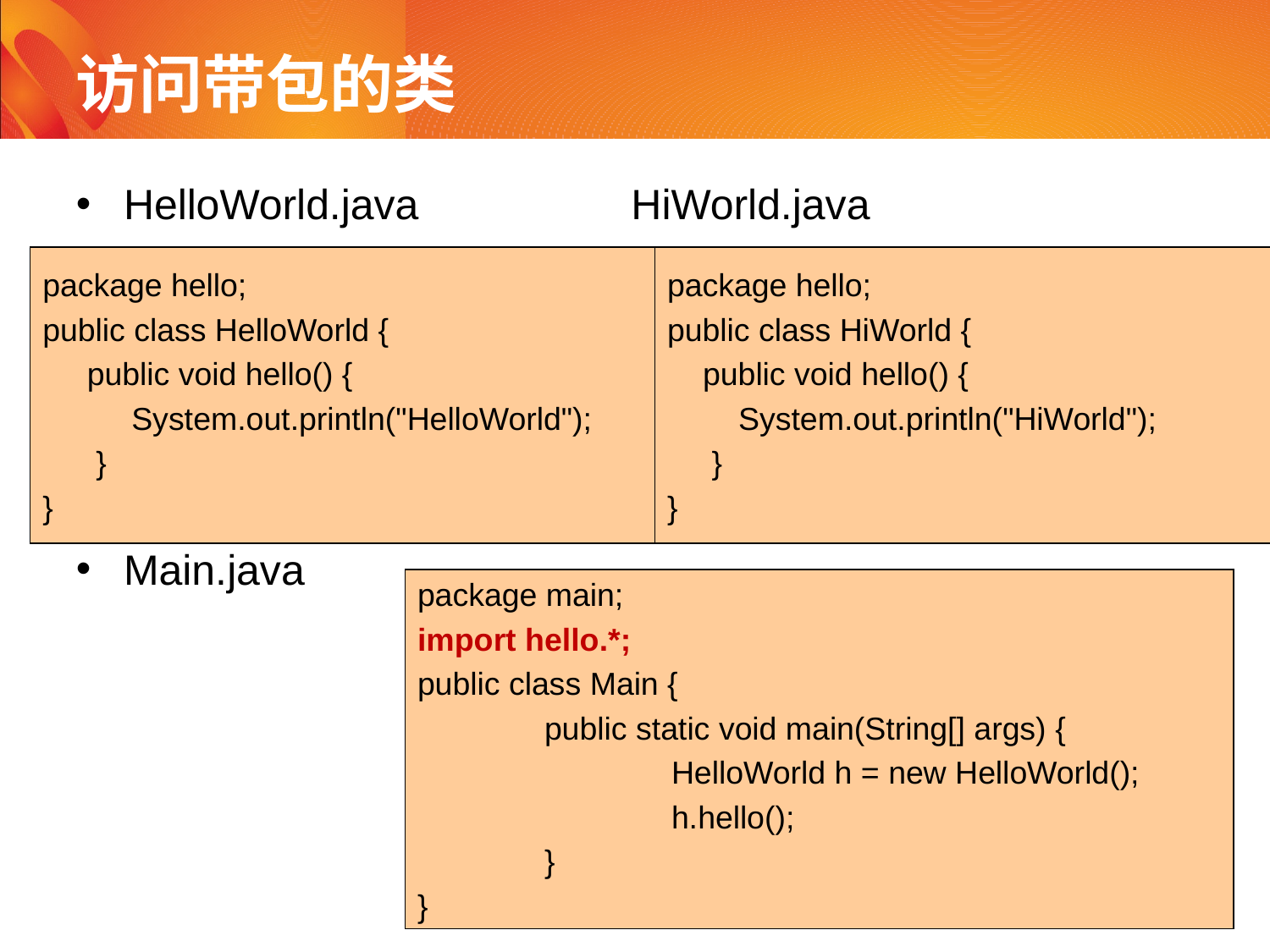

# 访问带包的类
HelloWorld.java                  HiWorld.java

Main.java

package hello;
public class HelloWorld {
     public void hello() {
          System.out.println("HelloWorld");
      }
}
package hello;
public class HiWorld {
    public void hello() {
        System.out.println("HiWorld");
     }
}
package main;
import hello.*;
public class Main {
	public static void main(String[] args) {
		HelloWorld h = new HelloWorld();
		h.hello();
	}
}